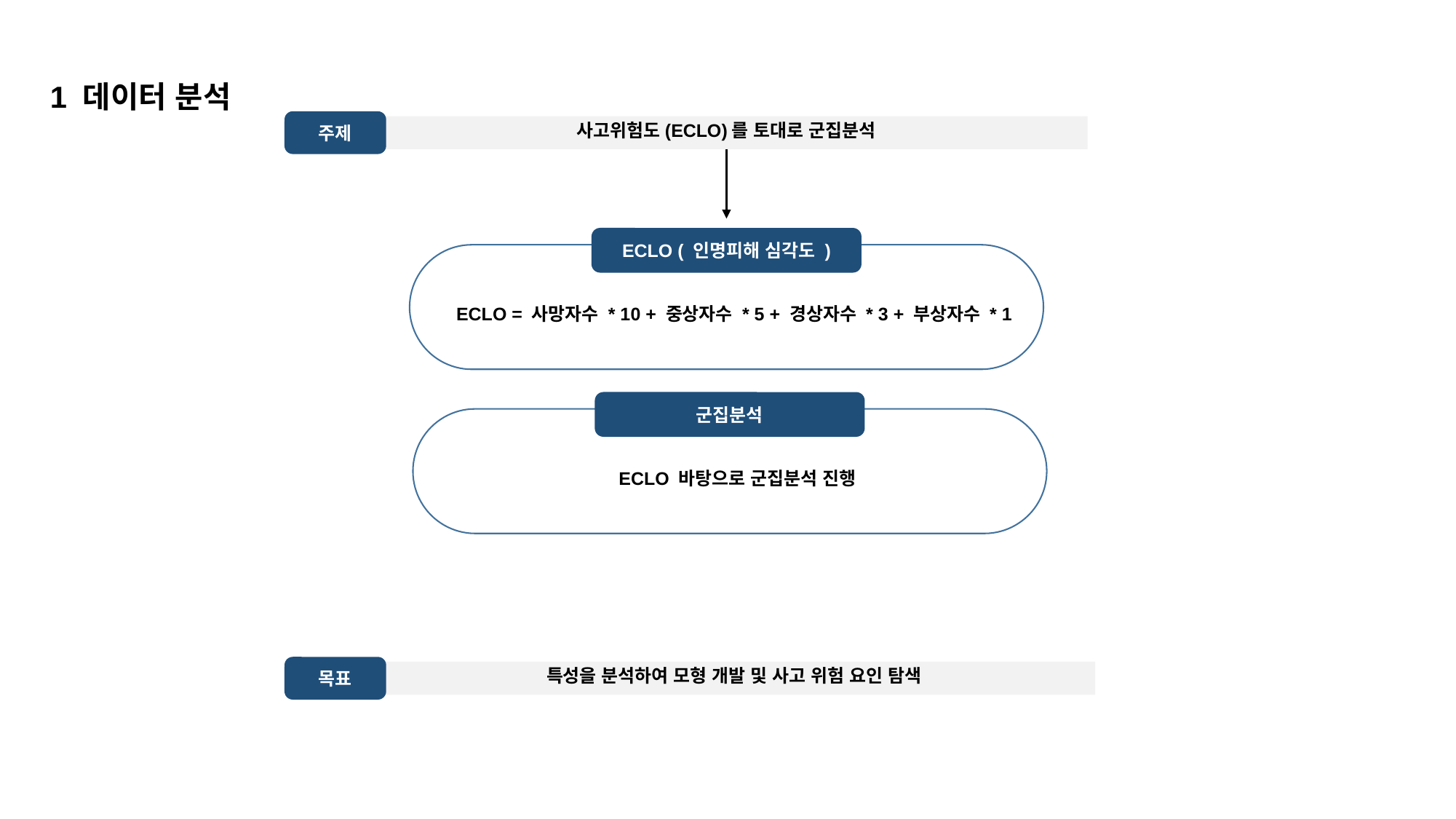

1 데이터 분석
주제
사고위험도(ECLO)를 토대로 군집분석
ECLO ( 인명피해 심각도 )

ECLO = 사망자수 * 10 + 중상자수 * 5 + 경상자수 * 3 + 부상자수 * 1
군집분석

ECLO 바탕으로 군집분석 진행
목표
특성을 분석하여 모형 개발 및 사고 위험 요인 탐색